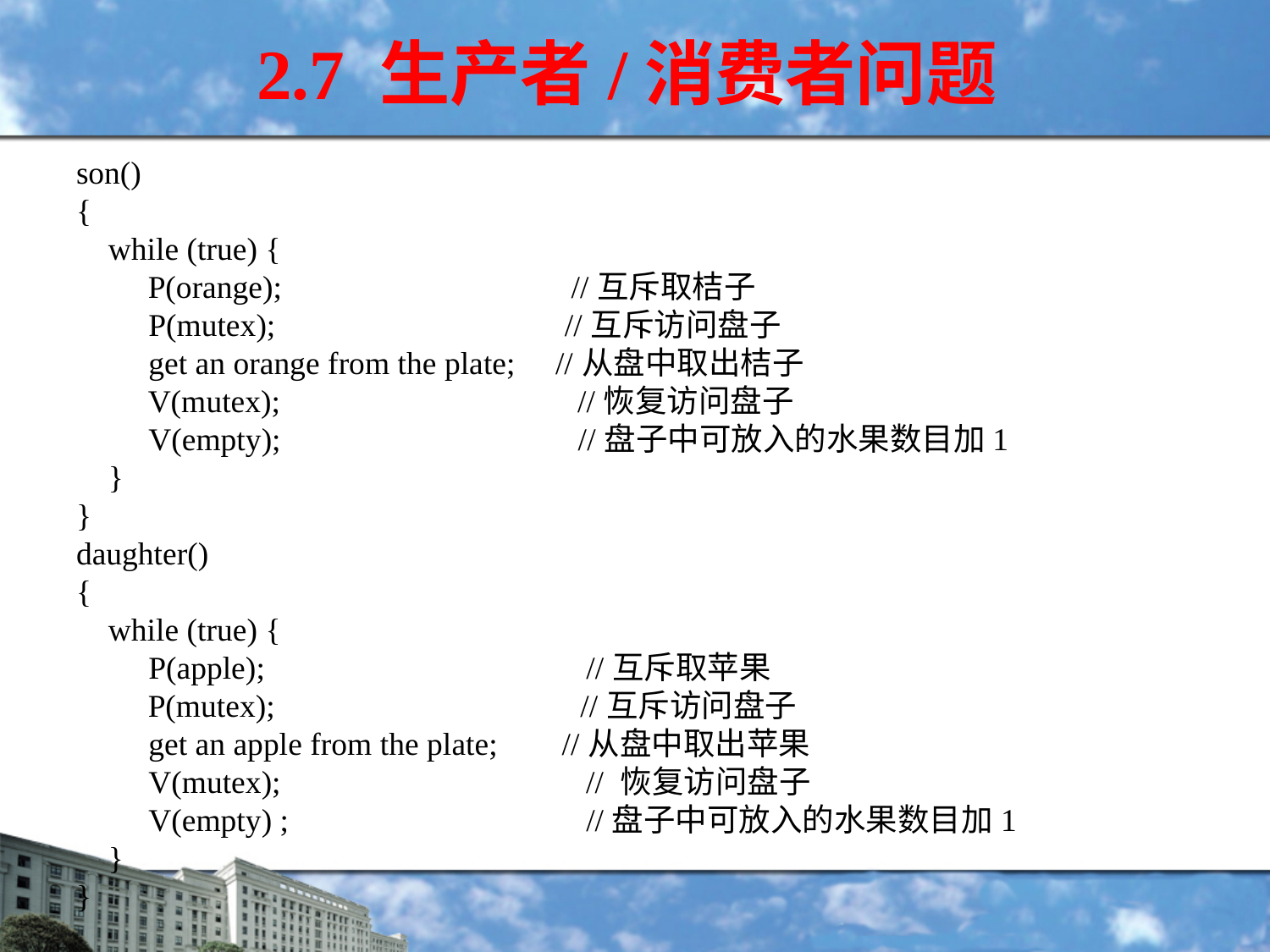

2.7 生产者/消费者问题
son()
{
    while (true) {
	   P(orange);                                    //互斥取桔子
         P(mutex);                                    //互斥访问盘子
         get an orange from the plate;     //从盘中取出桔子
	   V(mutex);                                     //恢复访问盘子
         V(empty);                                     //盘子中可放入的水果数目加1
    }
}
daughter()
{
    while (true) {
         P(apple);                                        //互斥取苹果
	   P(mutex);                                      //互斥访问盘子
         get an apple from the plate;        //从盘中取出苹果
         V(mutex);                                      // 恢复访问盘子
         V(empty) ;                                     //盘子中可放入的水果数目加1
    }
}